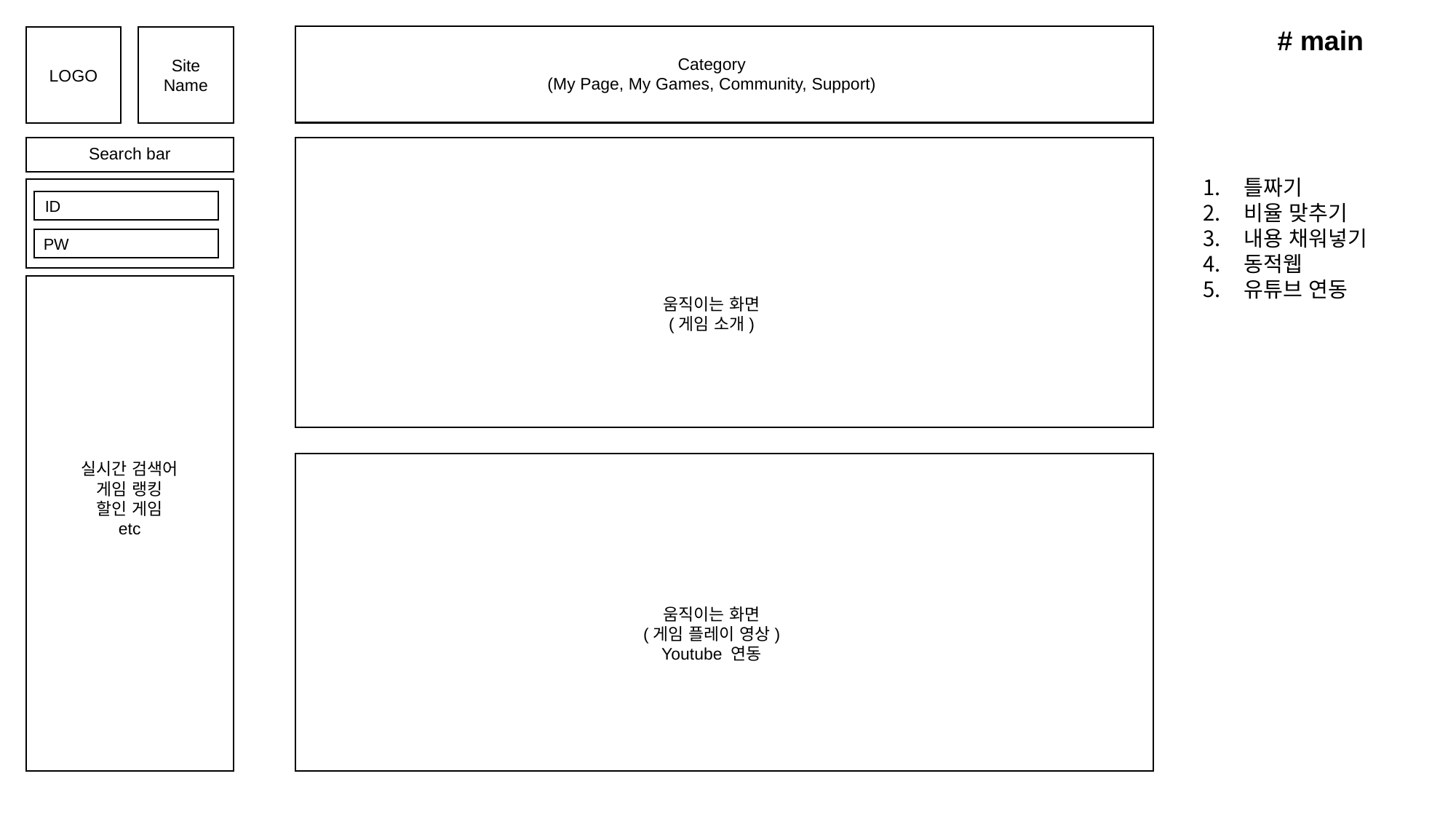

# main

Category
(My Page, My Games, Community, Support)
Site Name
LOGO

Search bar

틀짜기
비율 맞추기
내용 채워넣기
동적웹
유튜브 연동

ID

PW

움직이는 화면
(게임 소개)

실시간 검색어
게임 랭킹
할인 게임
etc

움직이는 화면
(게임 플레이 영상)
Youtube 연동